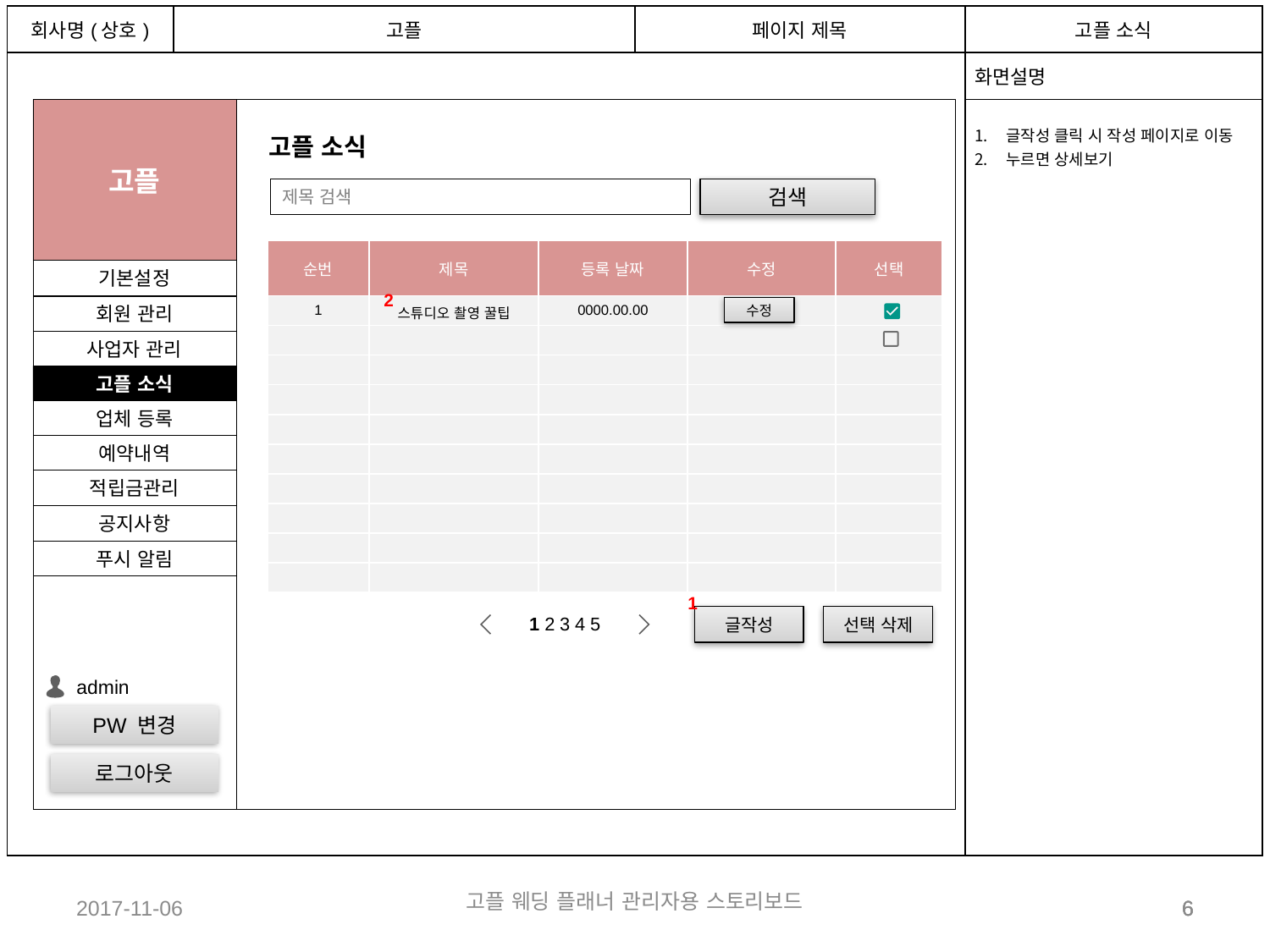

| 회사명(상호) | 고플 | 페이지 제목 | 고플 소식 |
| --- | --- | --- | --- |
|  |  |  | 화면설명 |
|  |  |  | 글작성 클릭 시 작성 페이지로 이동 누르면 상세보기 |

고플
고플 소식
제목 검색
검색
| 순번 | 제목 | 등록 날짜 | 수정 | 선택 |
| --- | --- | --- | --- | --- |
| 1 | 스튜디오 촬영 꿀팁 | 0000.00.00 |  |  |
|  |  |  |  |  |
|  |  |  |  |  |
|  |  |  |  |  |
|  |  |  |  |  |
|  |  |  |  |  |
|  |  |  |  |  |
|  |  |  |  |  |
|  |  |  |  |  |
|  |  |  |  |  |
기본설정
2
회원 관리
수정

사업자 관리
고플 소식
업체 등록
예약내역
적립금관리
공지사항

푸시 알림
1
1 2 3 4 5

글작성
선택 삭제
admin

PW 변경
로그아웃
고플 웨딩 플래너 관리자용 스토리보드
2017-11-06
6
6
6